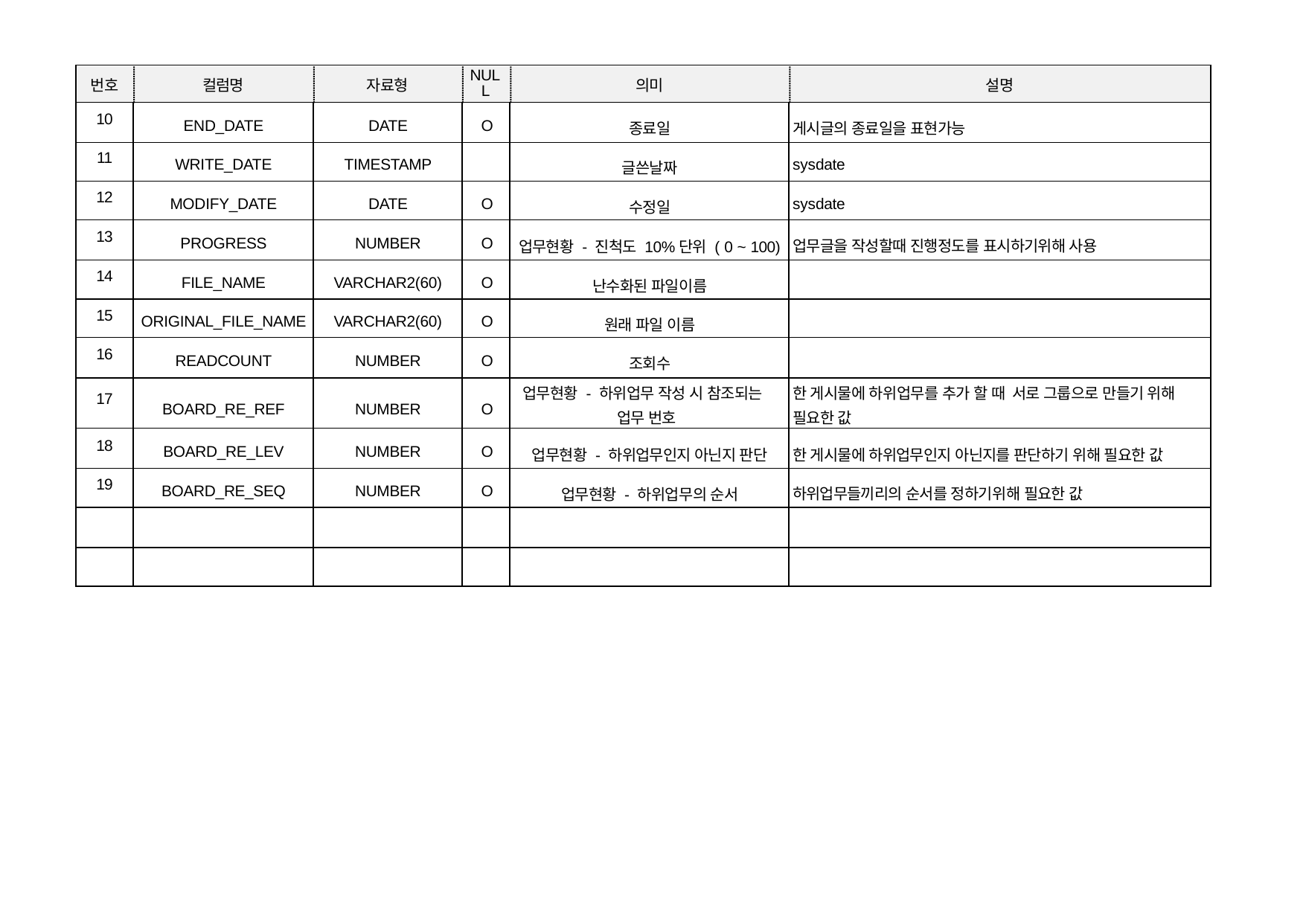

| 번호 | 컬럼명 | 자료형 | NUL L | 의미 | 설명 |
| --- | --- | --- | --- | --- | --- |
| 10 | END\_DATE | DATE | O | 종료일 | 게시글의 종료일을 표현가능 |
| 11 | WRITE\_DATE | TIMESTAMP |  | 글쓴날짜 | sysdate |
| 12 | MODIFY\_DATE | DATE | O | 수정일 | sysdate |
| 13 | PROGRESS | NUMBER | O | 업무현황 - 진척도 10%단위 ( 0 ~ 100) | 업무글을 작성할때 진행정도를 표시하기위해 사용 |
| 14 | FILE\_NAME | VARCHAR2(60) | O | 난수화된 파일이름 |  |
| 15 | ORIGINAL\_FILE\_NAME | VARCHAR2(60) | O | 원래 파일 이름 |  |
| 16 | READCOUNT | NUMBER | O | 조회수 |  |
| 17 | BOARD\_RE\_REF | NUMBER | O | 업무현황 - 하위업무 작성 시 참조되는 업무 번호 | 한 게시물에 하위업무를 추가 할 때 서로 그룹으로 만들기 위해 필요한 값 |
| 18 | BOARD\_RE\_LEV | NUMBER | O | 업무현황 - 하위업무인지 아닌지 판단 | 한 게시물에 하위업무인지 아닌지를 판단하기 위해 필요한 값 |
| 19 | BOARD\_RE\_SEQ | NUMBER | O | 업무현황 - 하위업무의 순서 | 하위업무들끼리의 순서를 정하기위해 필요한 값 |
|  |  |  |  |  |  |
|  |  |  |  |  |  |